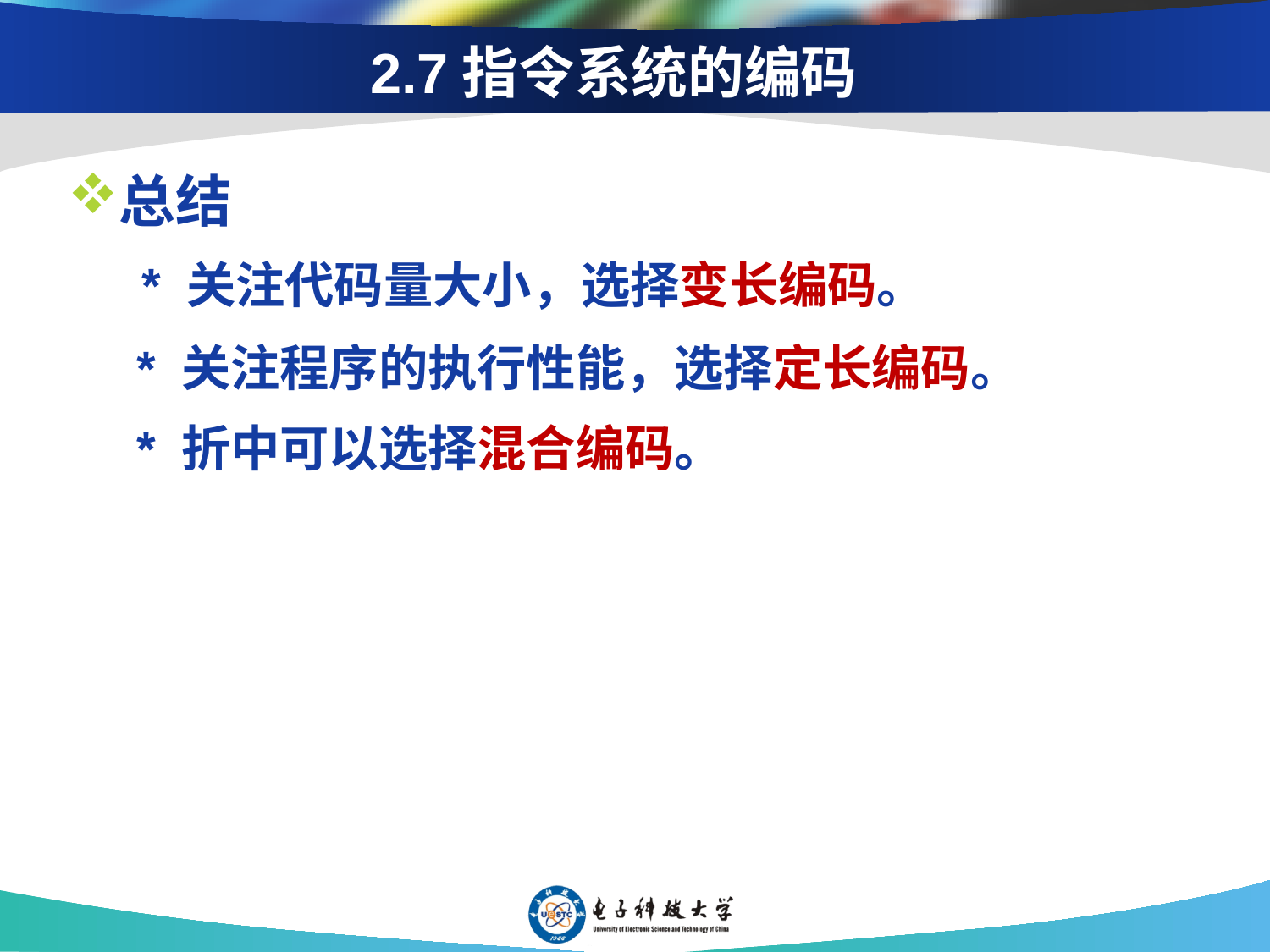

# 2.7指令系统的编码
总结
 * 关注代码量大小，选择变长编码。
     * 关注程序的执行性能，选择定长编码。
     * 折中可以选择混合编码。
72